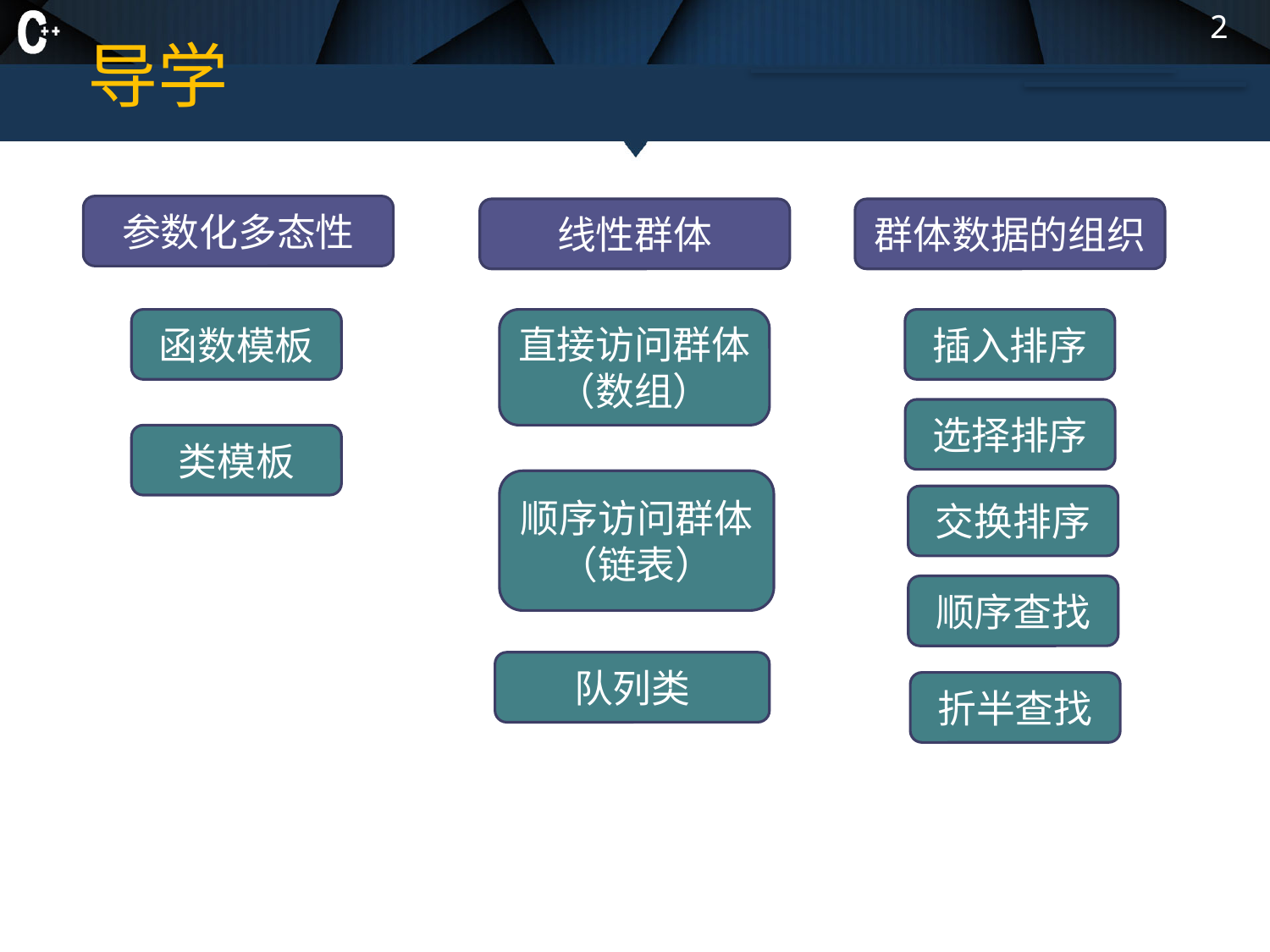

# 导学
2
参数化多态性
线性群体
群体数据的组织
直接访问群体
（数组）
函数模板
插入排序
选择排序
类模板
顺序访问群体
（链表）
交换排序
顺序查找
队列类
折半查找